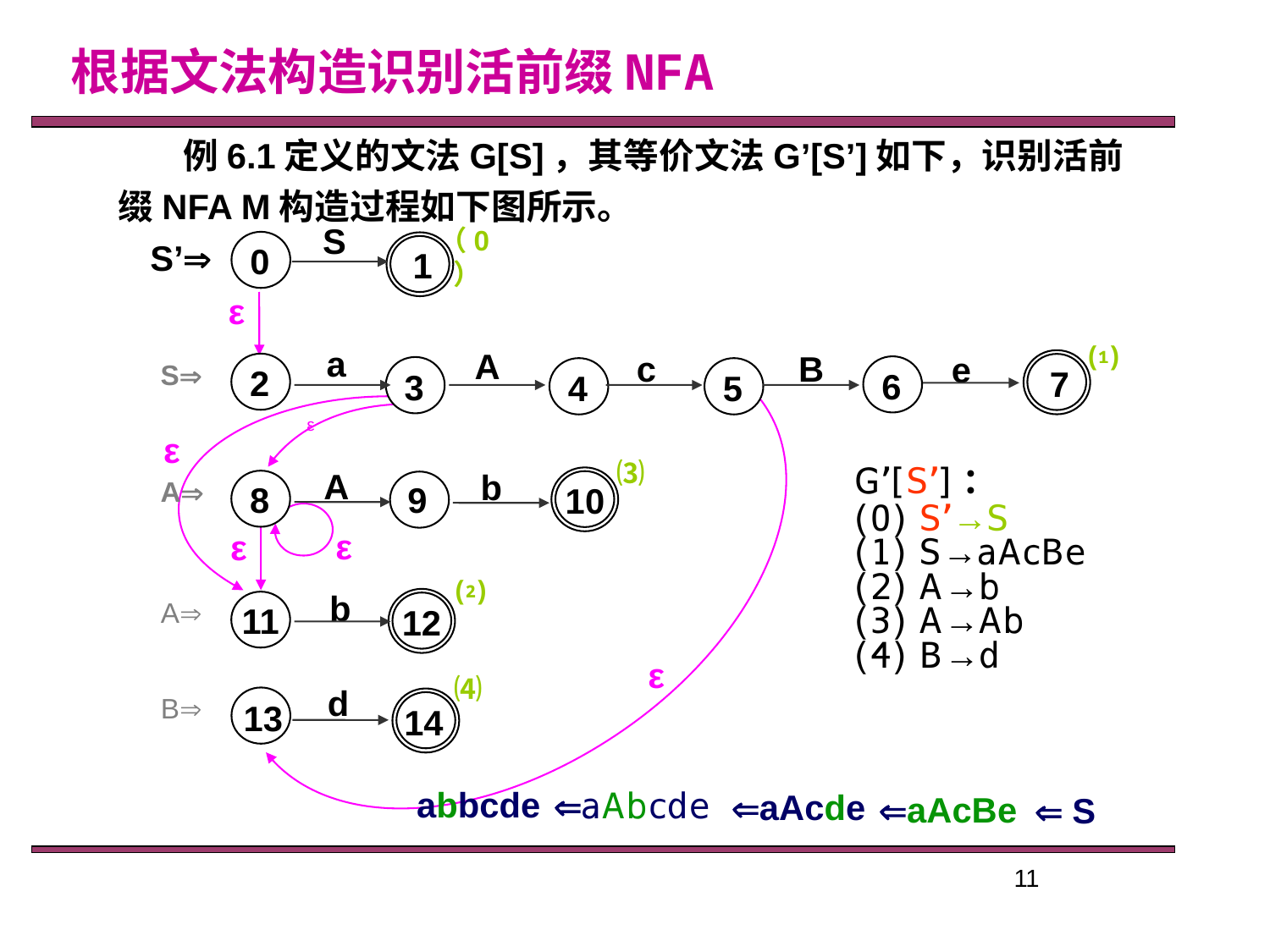

根据文法构造识别活前缀NFA
       例6.1定义的文法G[S]，其等价文法G’[S’]如下，识别活前缀NFA M构造过程如下图所示。
S
（0）
S’⇒

1
0

ε

⑴
a
A
c
B
e

7
S⇒

2

6

3

4

5

ε

ε

ε
ε

| G’[S’]： (0) S’→S (1) S→aAcBe (2) A→b (3) A→Ab (4) B→d |
| --- |
⑶
A
b

A⇒

8

9
10

ε
⑵
b

A⇒

11
12

⑷
d
B⇒

13

14

abbcde
⇐aAbcde
⇐aAcde
⇐aAcBe
⇐ S
11